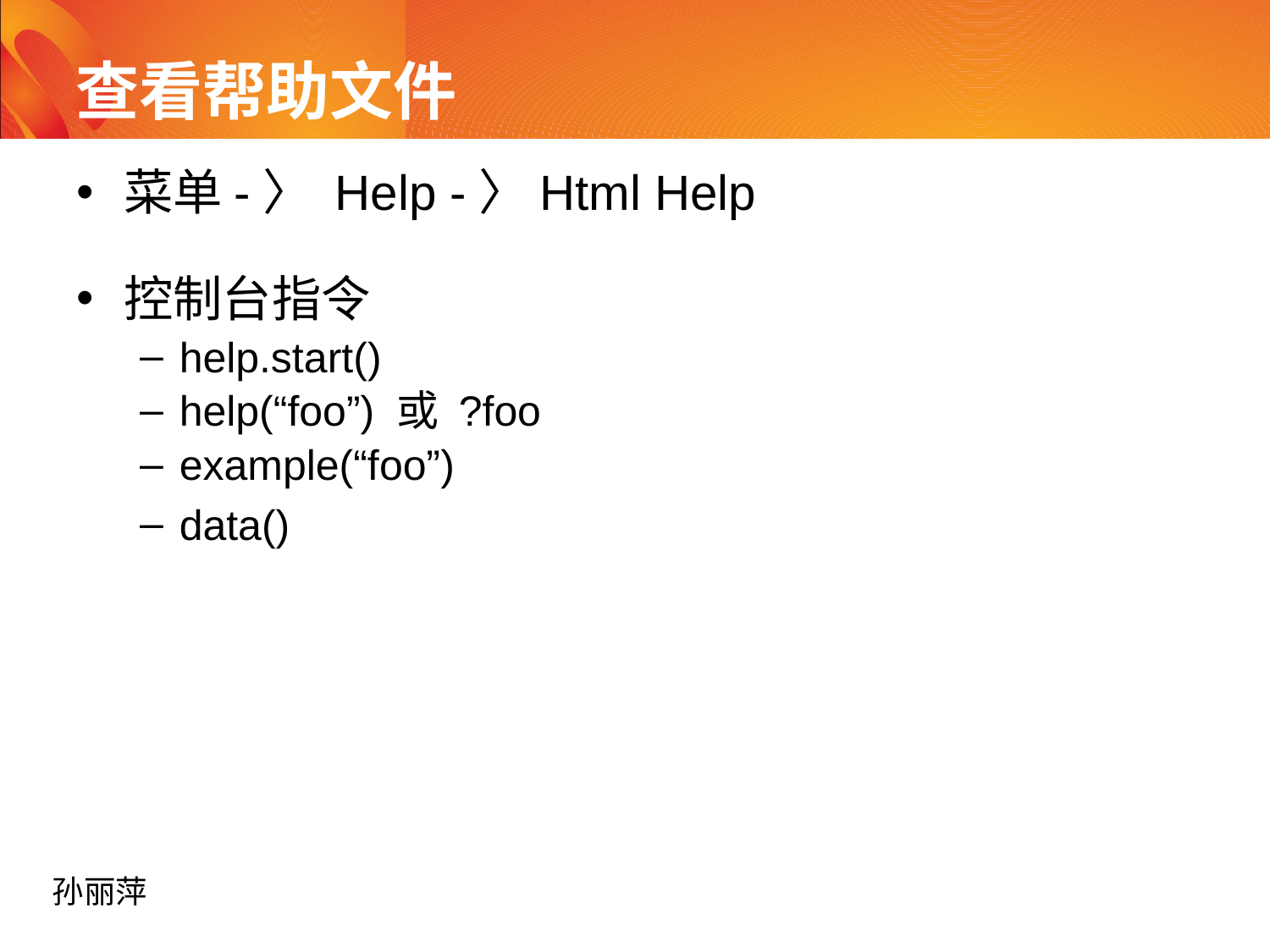

# 查看帮助文件
菜单-〉 Help -〉Html Help

控制台指令
help.start()
help(“foo”) 或 ?foo
example(“foo”)
data()

21